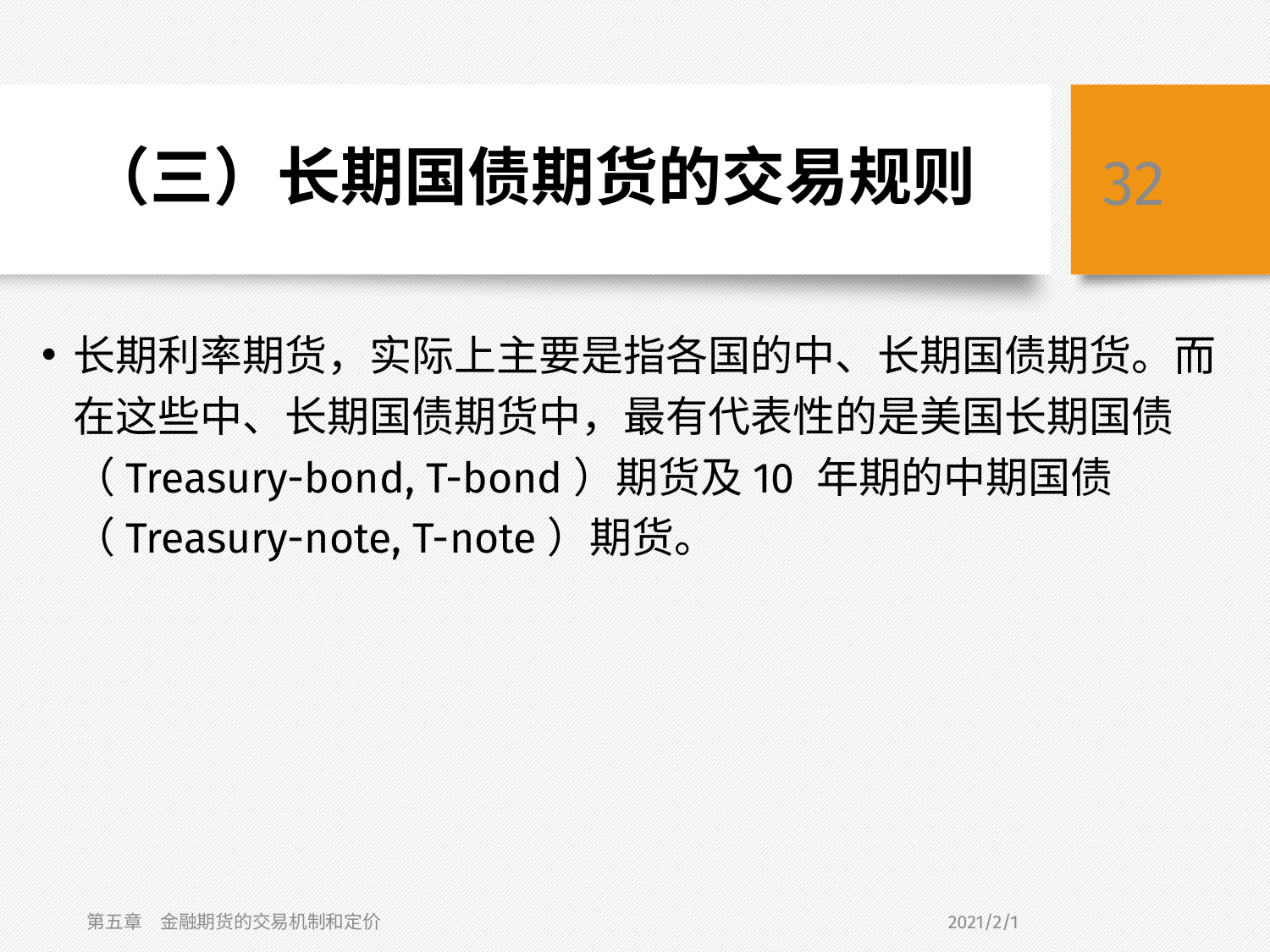

# （三）长期国债期货的交易规则
32
长期利率期货，实际上主要是指各国的中、长期国债期货。而在这些中、长期国债期货中，最有代表性的是美国长期国债（Treasury-bond, T-bond）期货及10 年期的中期国债（Treasury-note, T-note）期货。
2021/2/1
第五章　金融期货的交易机制和定价